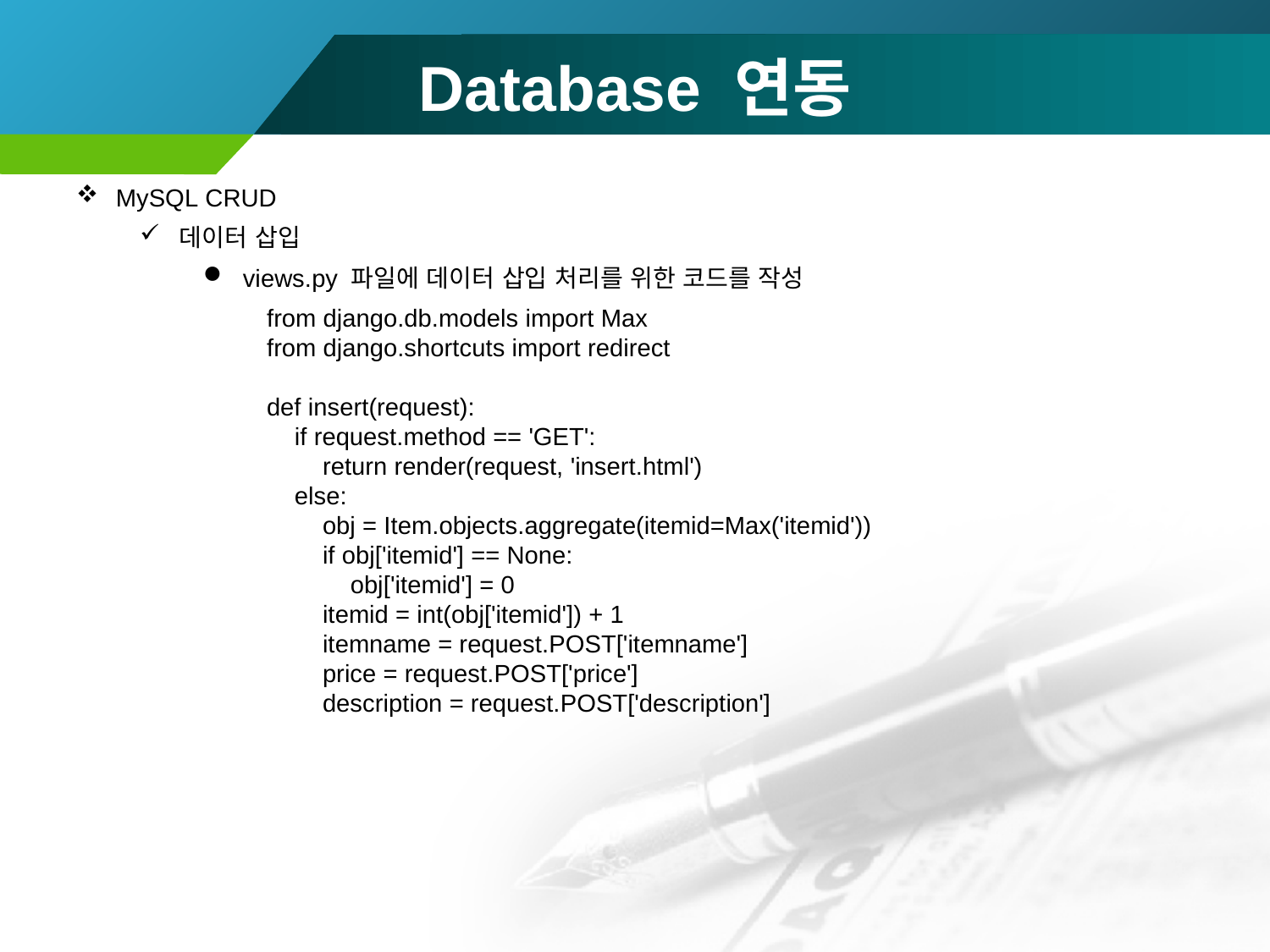

# Database 연동
MySQL CRUD
데이터 삽입
views.py 파일에 데이터 삽입 처리를 위한 코드를 작성
from django.db.models import Max
from django.shortcuts import redirect

def insert(request):
    if request.method == 'GET':
        return render(request, 'insert.html')
    else:
        obj = Item.objects.aggregate(itemid=Max('itemid'))
        if obj['itemid'] == None:
            obj['itemid'] = 0
        itemid = int(obj['itemid']) + 1
        itemname = request.POST['itemname']
        price = request.POST['price']
        description = request.POST['description']